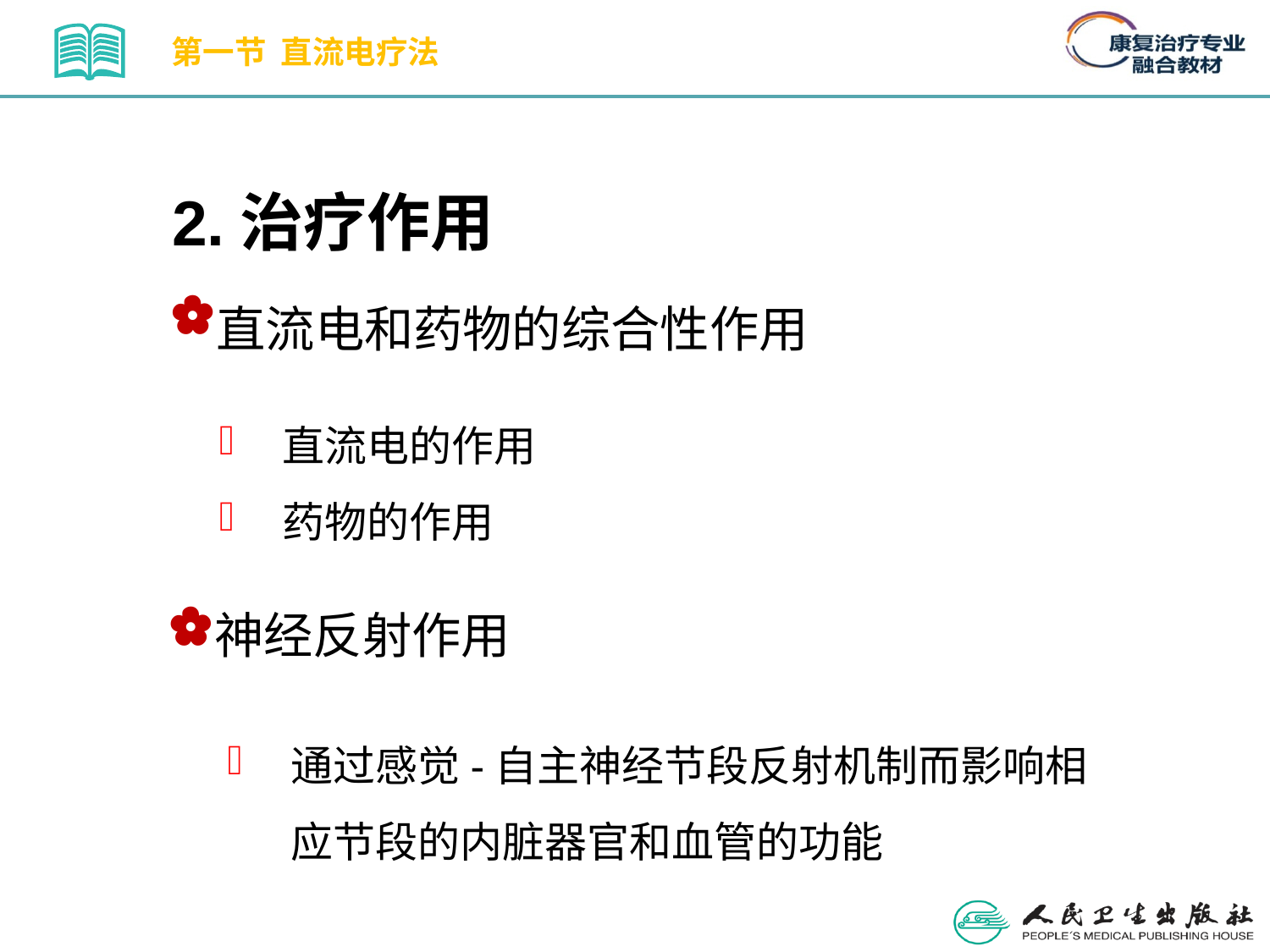

第一节  直流电疗法
2.治疗作用
直流电和药物的综合性作用
直流电的作用
药物的作用

神经反射作用
通过感觉-自主神经节段反射机制而影响相应节段的内脏器官和血管的功能